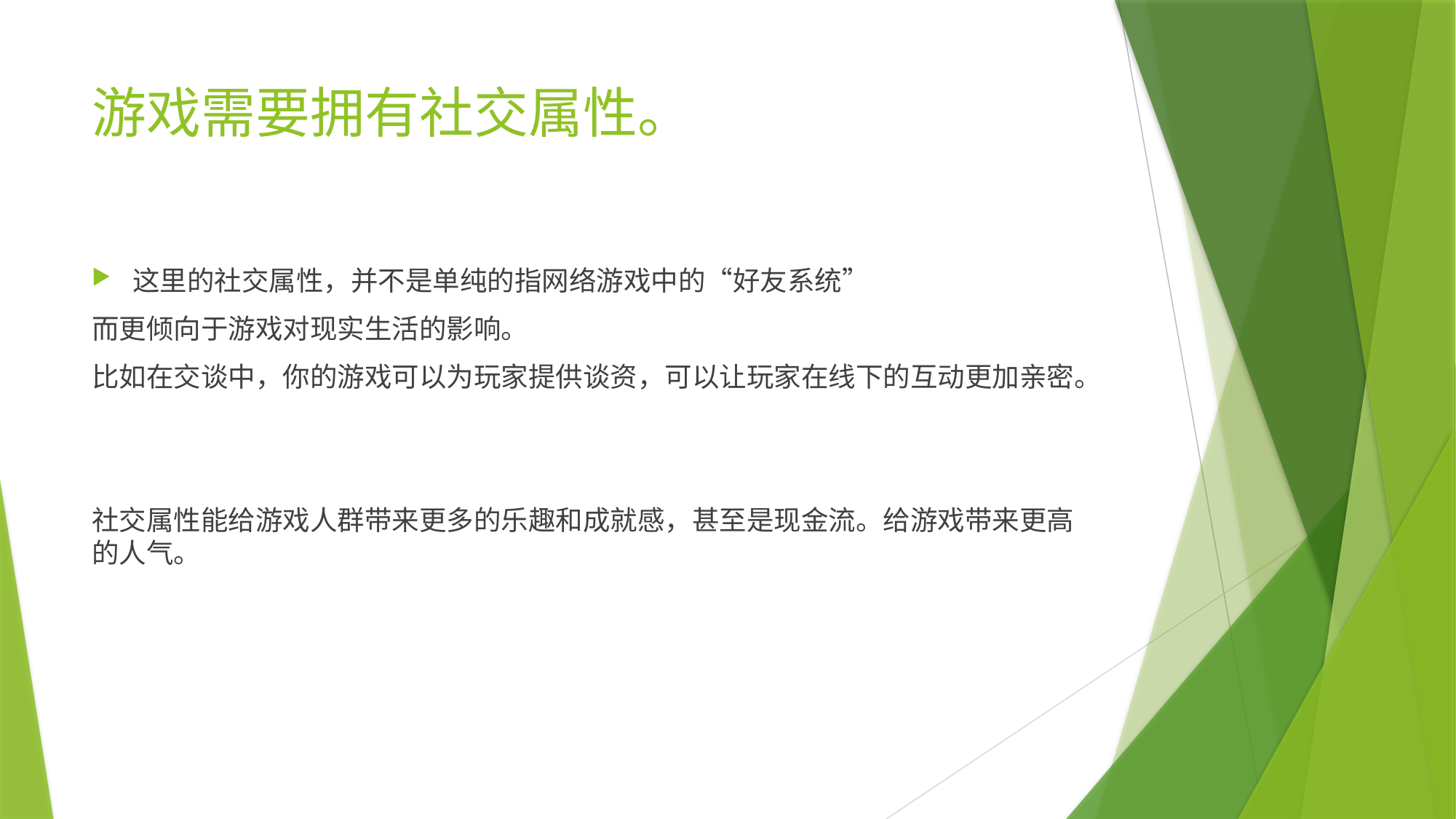

# 游戏需要拥有社交属性。
这里的社交属性，并不是单纯的指网络游戏中的“好友系统”
而更倾向于游戏对现实生活的影响。
比如在交谈中，你的游戏可以为玩家提供谈资，可以让玩家在线下的互动更加亲密。

社交属性能给游戏人群带来更多的乐趣和成就感，甚至是现金流。给游戏带来更高的人气。